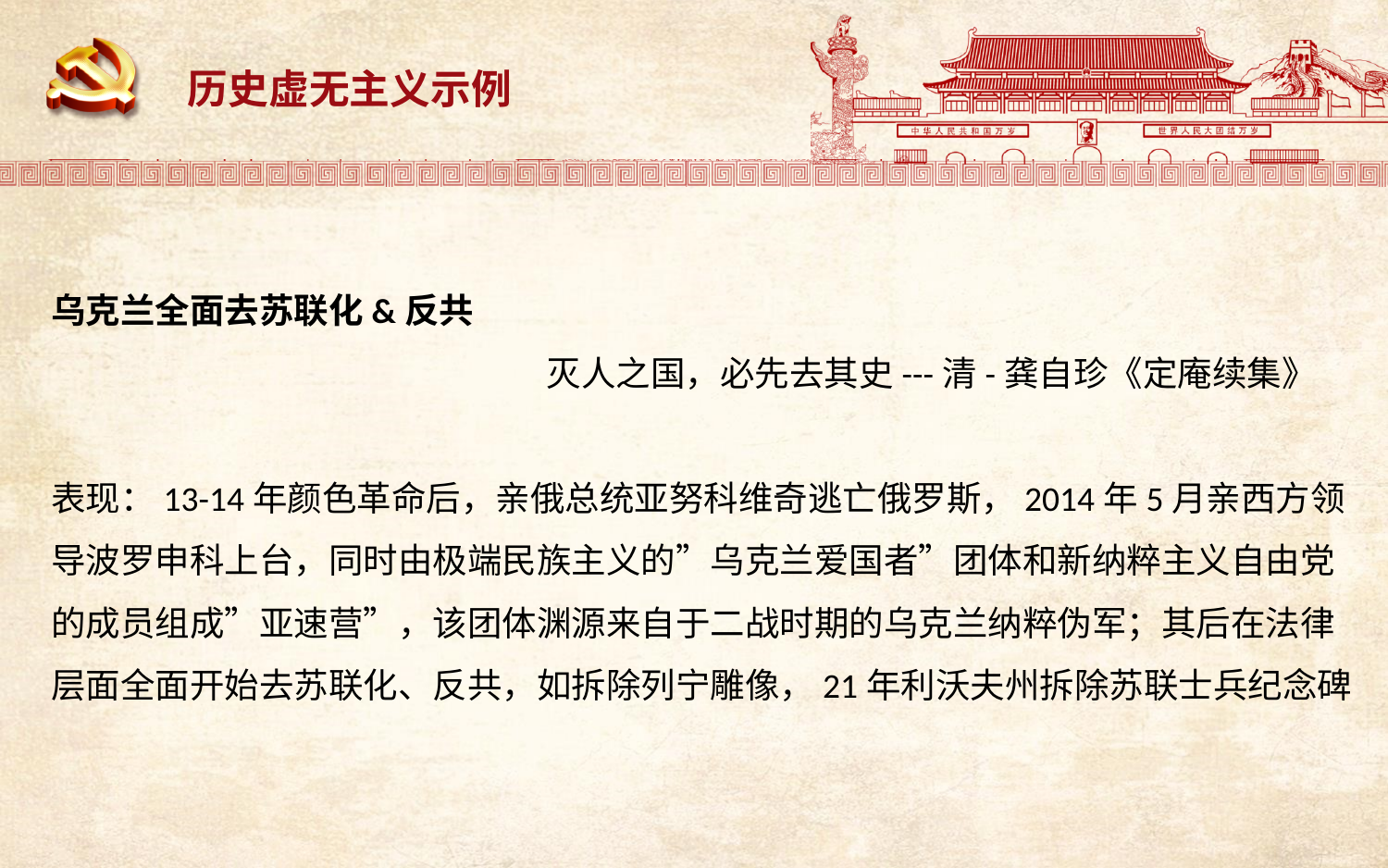

历史虚无主义示例
乌克兰全面去苏联化&反共
			         灭人之国，必先去其史---清-龚自珍《定庵续集》

表现：13-14年颜色革命后，亲俄总统亚努科维奇逃亡俄罗斯，2014年5月亲西方领导波罗申科上台，同时由极端民族主义的”乌克兰爱国者”团体和新纳粹主义自由党的成员组成”亚速营”，该团体渊源来自于二战时期的乌克兰纳粹伪军；其后在法律层面全面开始去苏联化、反共，如拆除列宁雕像，21年利沃夫州拆除苏联士兵纪念碑